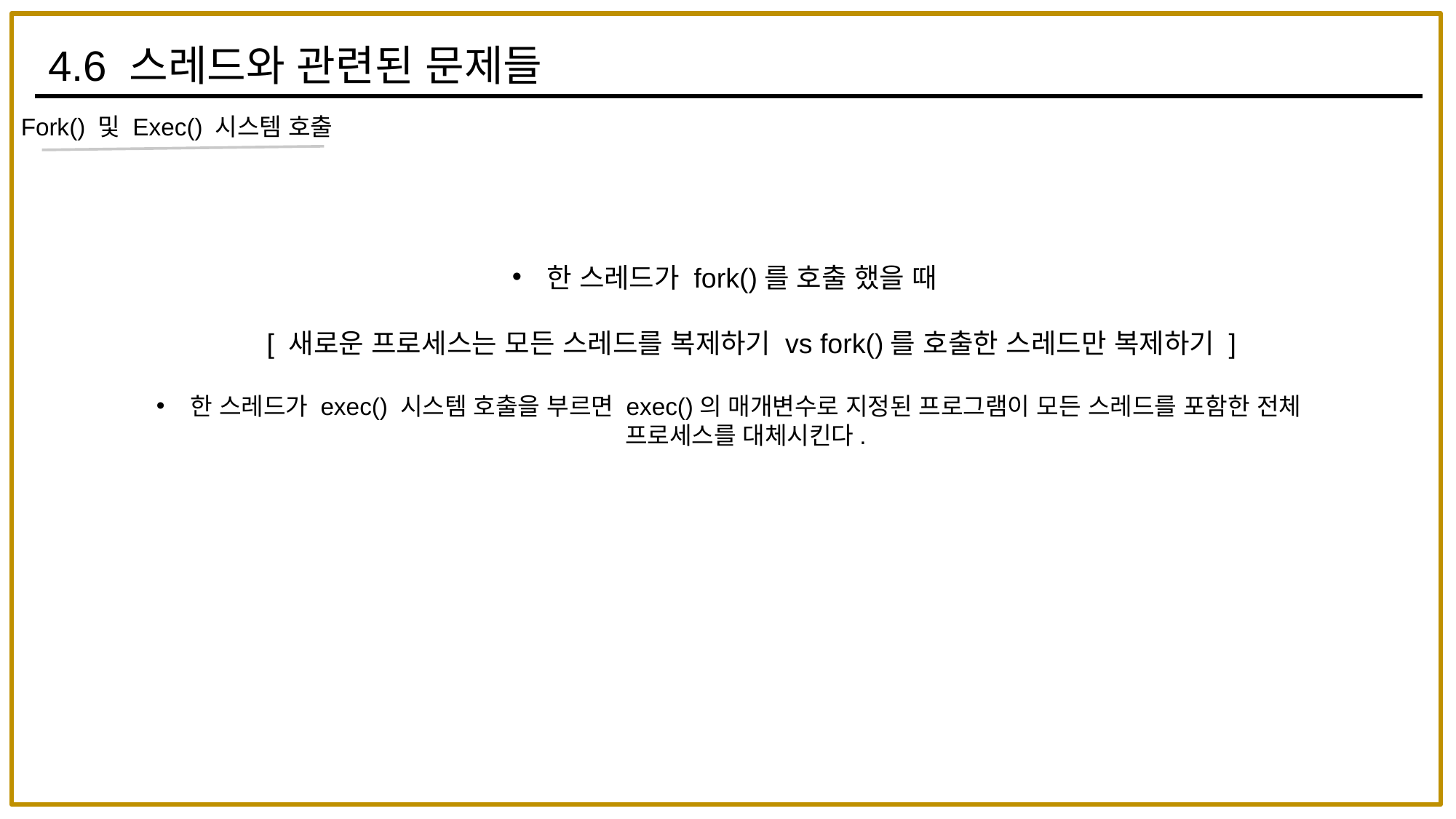

4.6 스레드와 관련된 문제들
Fork() 및 Exec() 시스템 호출
한 스레드가 fork()를 호출 했을 때

      [ 새로운 프로세스는 모든 스레드를 복제하기 vs fork()를 호출한 스레드만 복제하기 ]

한 스레드가 exec() 시스템 호출을 부르면 exec()의 매개변수로 지정된 프로그램이 모든 스레드를 포함한 전체 프로세스를 대체시킨다.